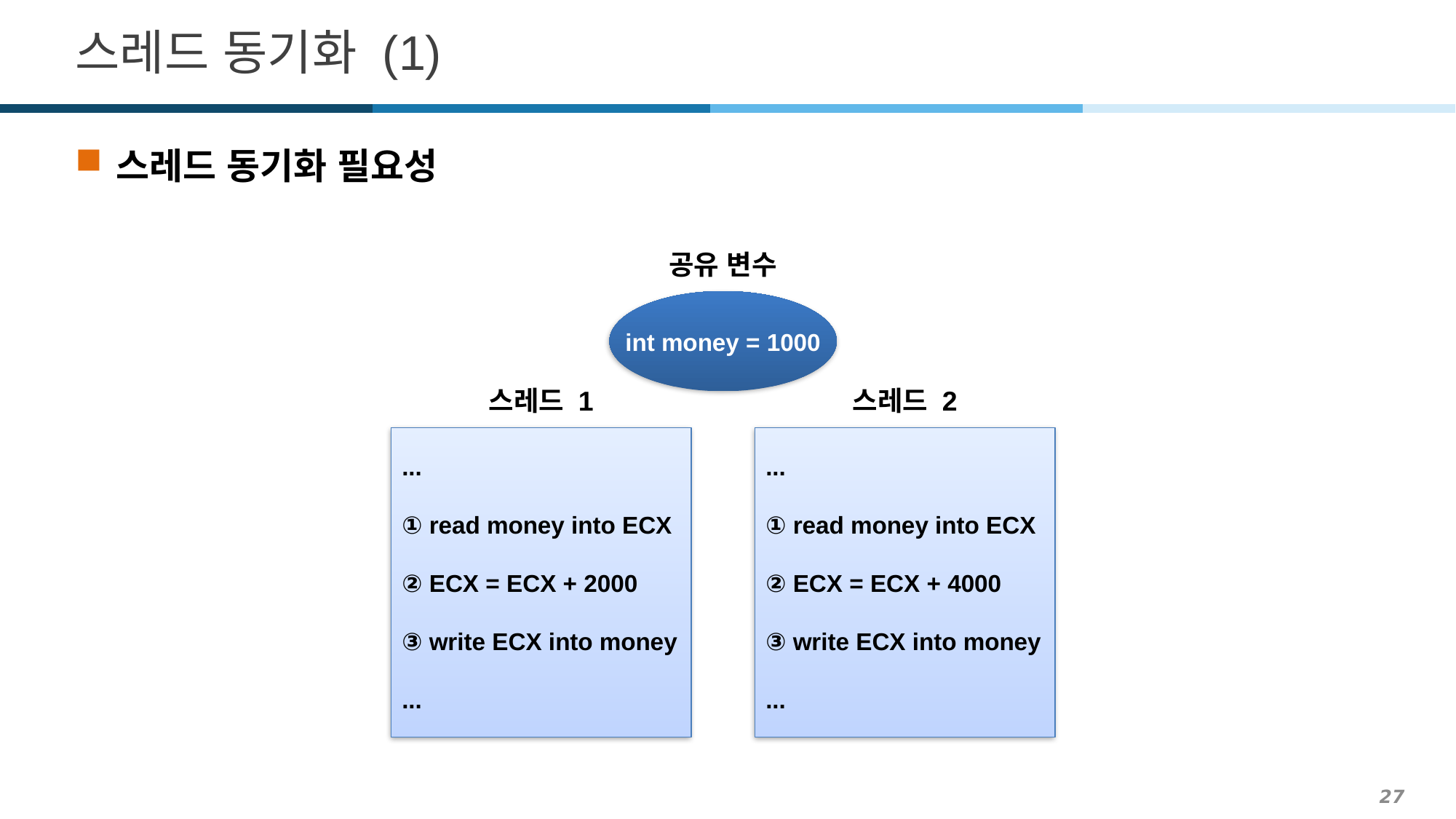

# 스레드 동기화 (1)
스레드 동기화 필요성
공유 변수
int money = 1000
스레드 1
스레드 2
...

① read money into ECX

② ECX = ECX + 2000

③ write ECX into money

...
...

① read money into ECX

② ECX = ECX + 4000

③ write ECX into money

...